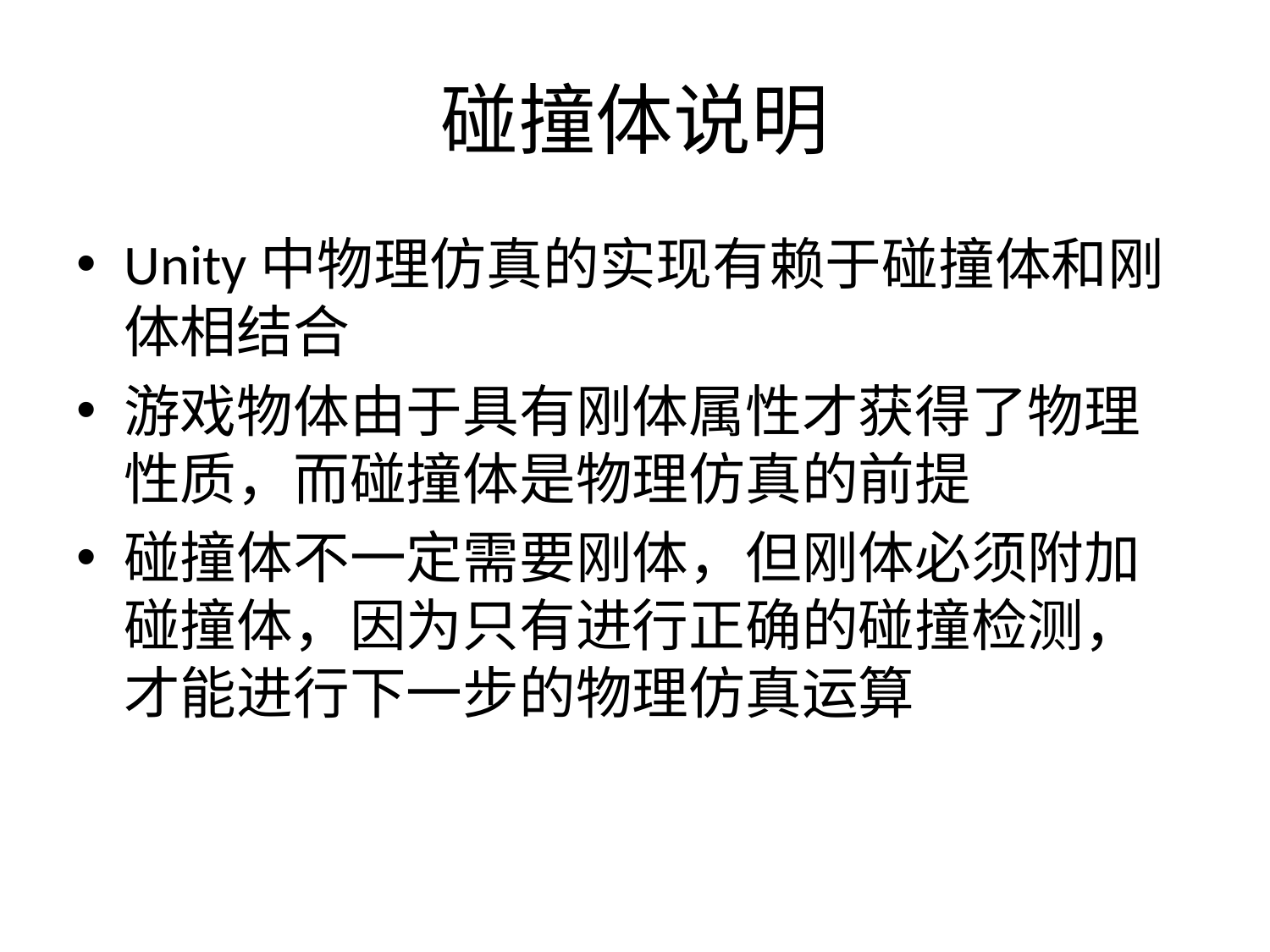

# 碰撞体说明
Unity中物理仿真的实现有赖于碰撞体和刚体相结合
游戏物体由于具有刚体属性才获得了物理性质，而碰撞体是物理仿真的前提
碰撞体不一定需要刚体，但刚体必须附加碰撞体，因为只有进行正确的碰撞检测，才能进行下一步的物理仿真运算